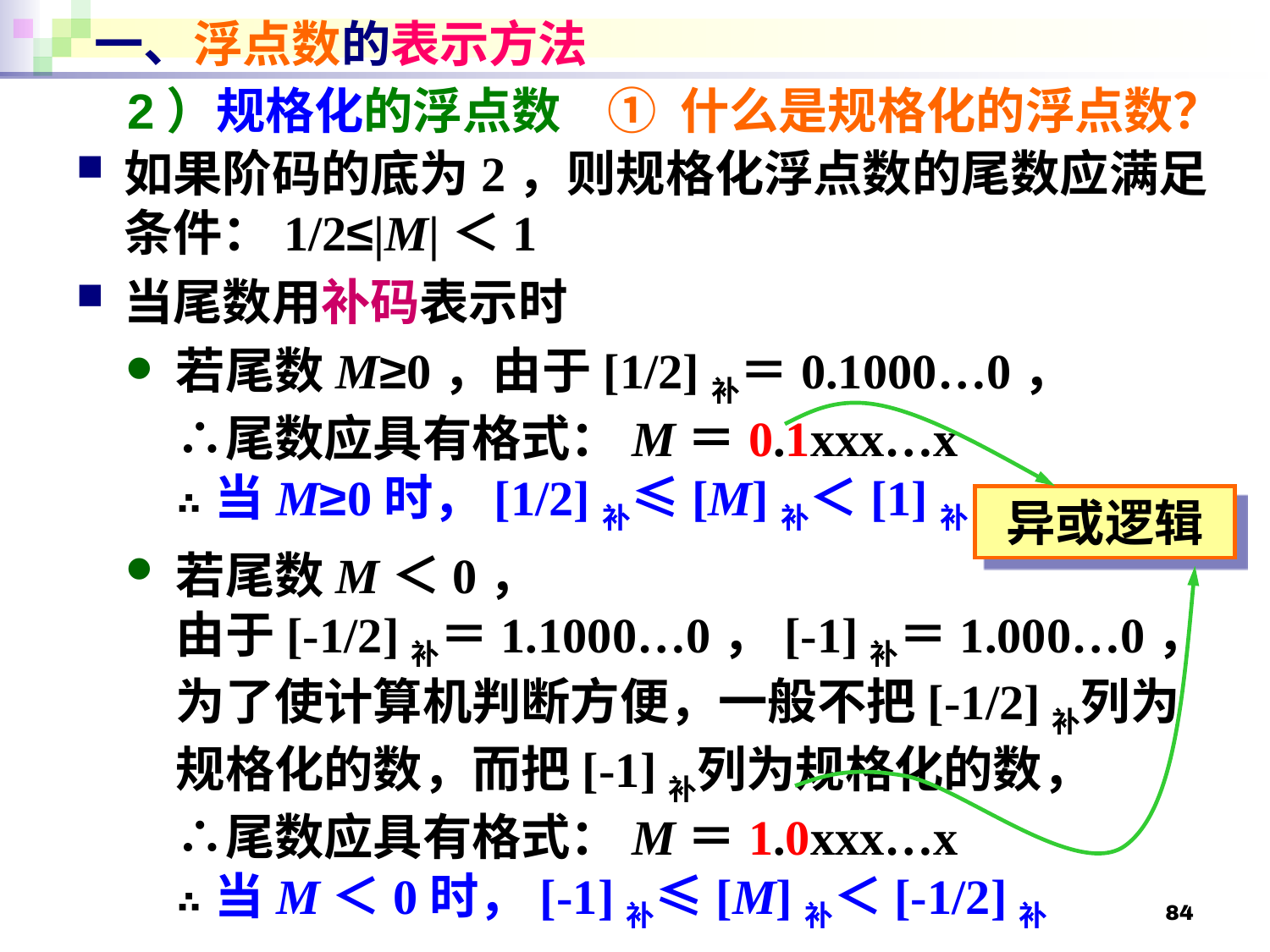

# 一、浮点数的表示方法
2）规格化的浮点数
① 什么是规格化的浮点数？
如果阶码的底为2，则规格化浮点数的尾数应满足条件：1/2≤|M|＜1
当尾数用补码表示时
若尾数M≥0，由于[1/2]补＝0.1000…0，
∴尾数应具有格式：M＝0.1xxx…x
∴当M≥0时，[1/2]补≤[M]补＜[1]补
若尾数M＜0，
由于[-1/2]补＝1.1000…0，[-1]补＝1.000…0，
为了使计算机判断方便，一般不把[-1/2]补列为规格化的数，而把[-1]补列为规格化的数，
∴尾数应具有格式：M＝1.0xxx…x
∴当M＜0时，[-1]补≤[M]补＜[-1/2]补

异或逻辑

84